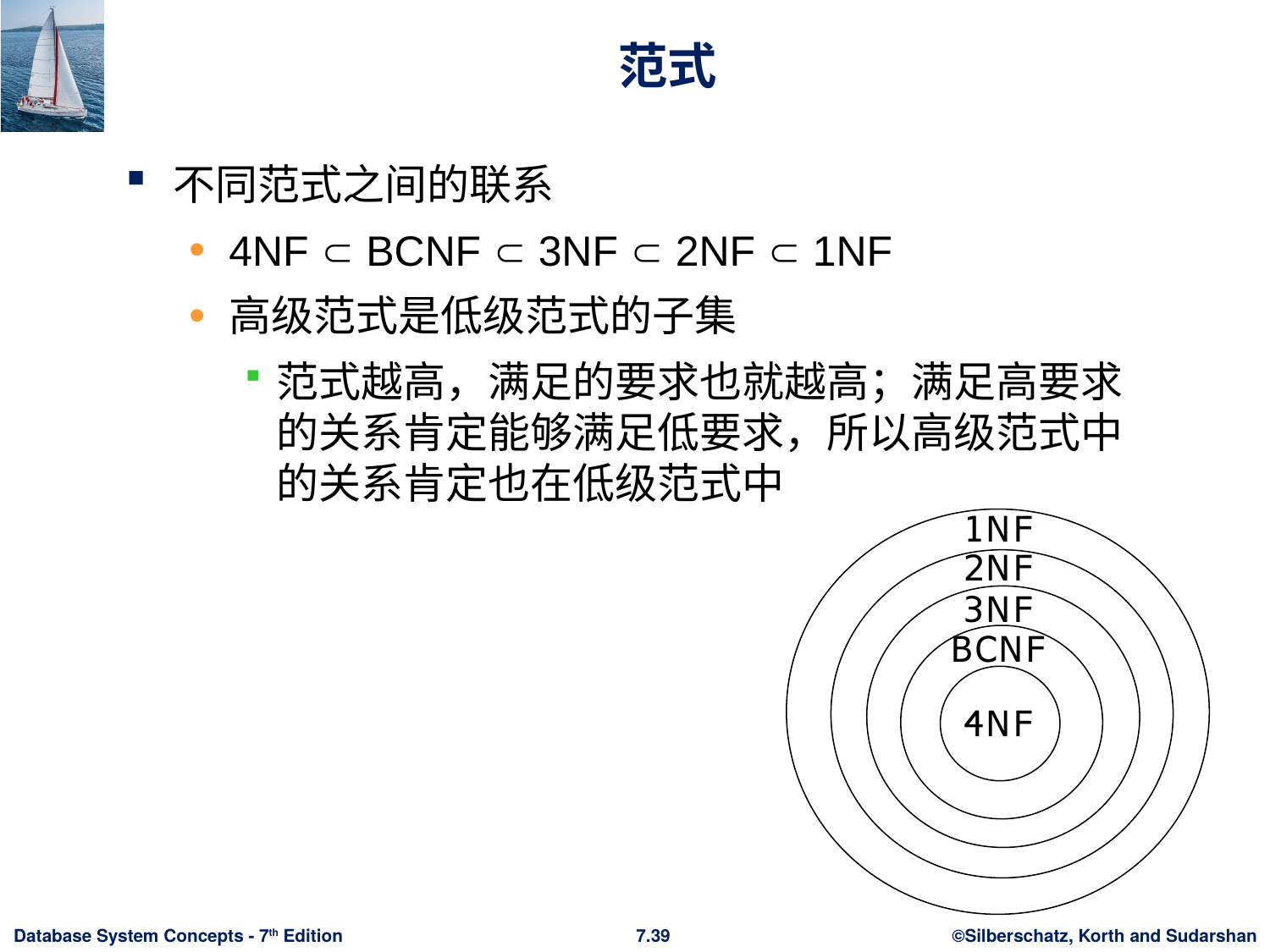

# 范式
不同范式之间的联系
4NF ⊂ BCNF ⊂ 3NF ⊂ 2NF ⊂ 1NF
高级范式是低级范式的子集
范式越高，满足的要求也就越高；满足高要求的关系肯定能够满足低要求，所以高级范式中的关系肯定也在低级范式中
1NF

2NF

3NF

BCNF

4NF